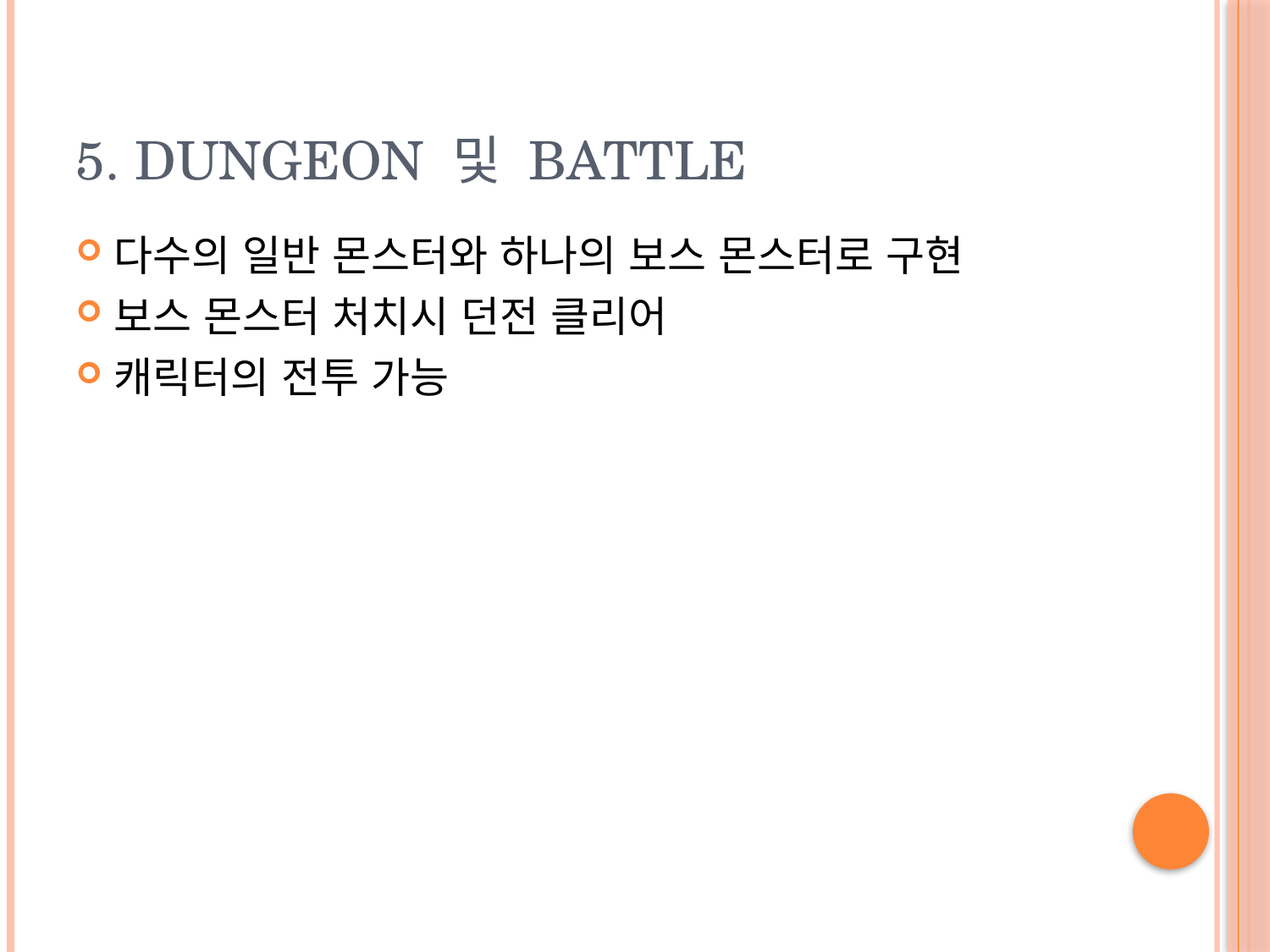

# 5. Dungeon 및 Battle
다수의 일반 몬스터와 하나의 보스 몬스터로 구현
보스 몬스터 처치시 던전 클리어
캐릭터의 전투 가능